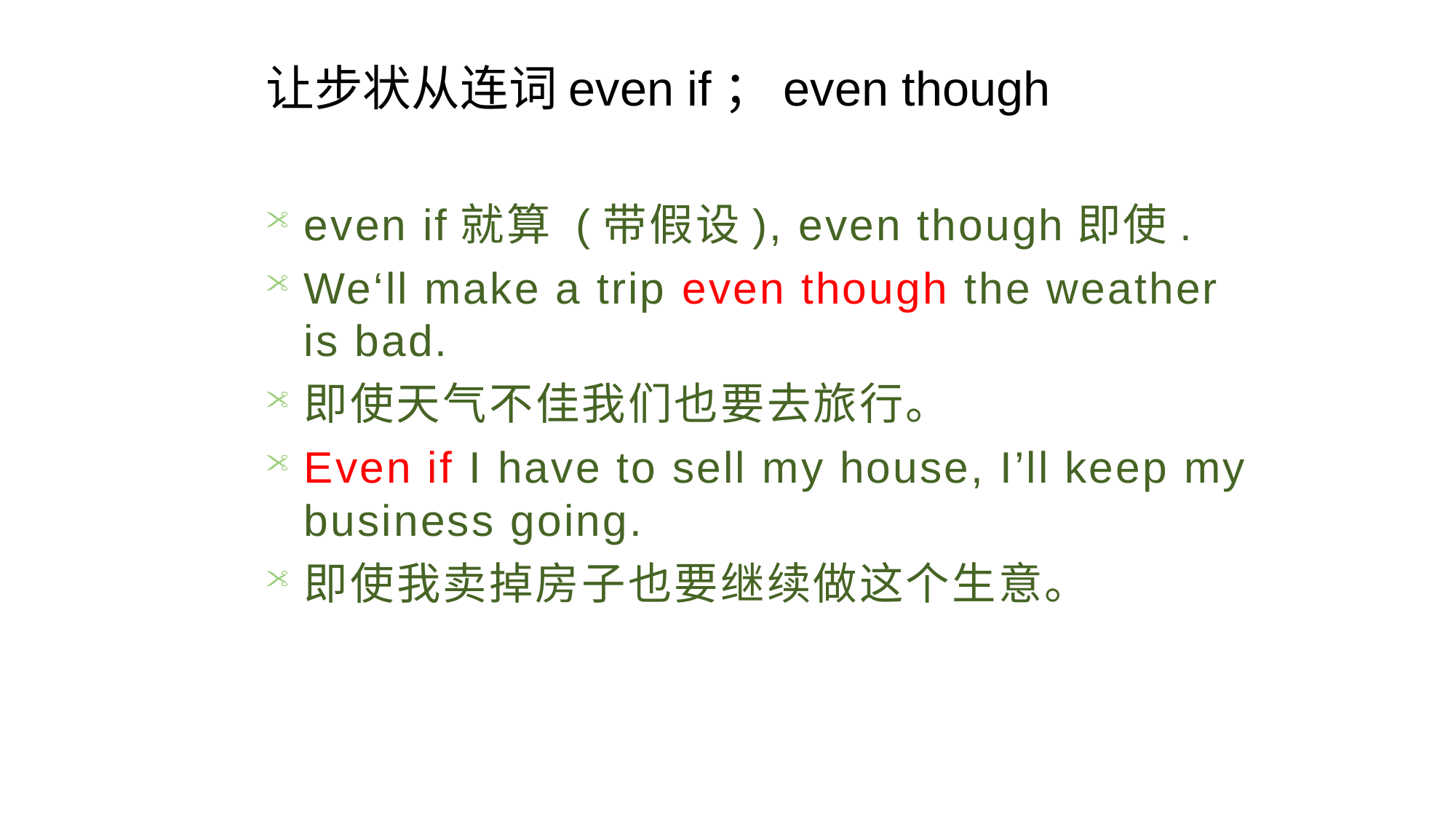

让步状从连词even if；even though
even if就算 (带假设), even though即使.
We‘ll make a trip even though the weather is bad.
即使天气不佳我们也要去旅行。
Even if I have to sell my house, I’ll keep my business going.
即使我卖掉房子也要继续做这个生意。